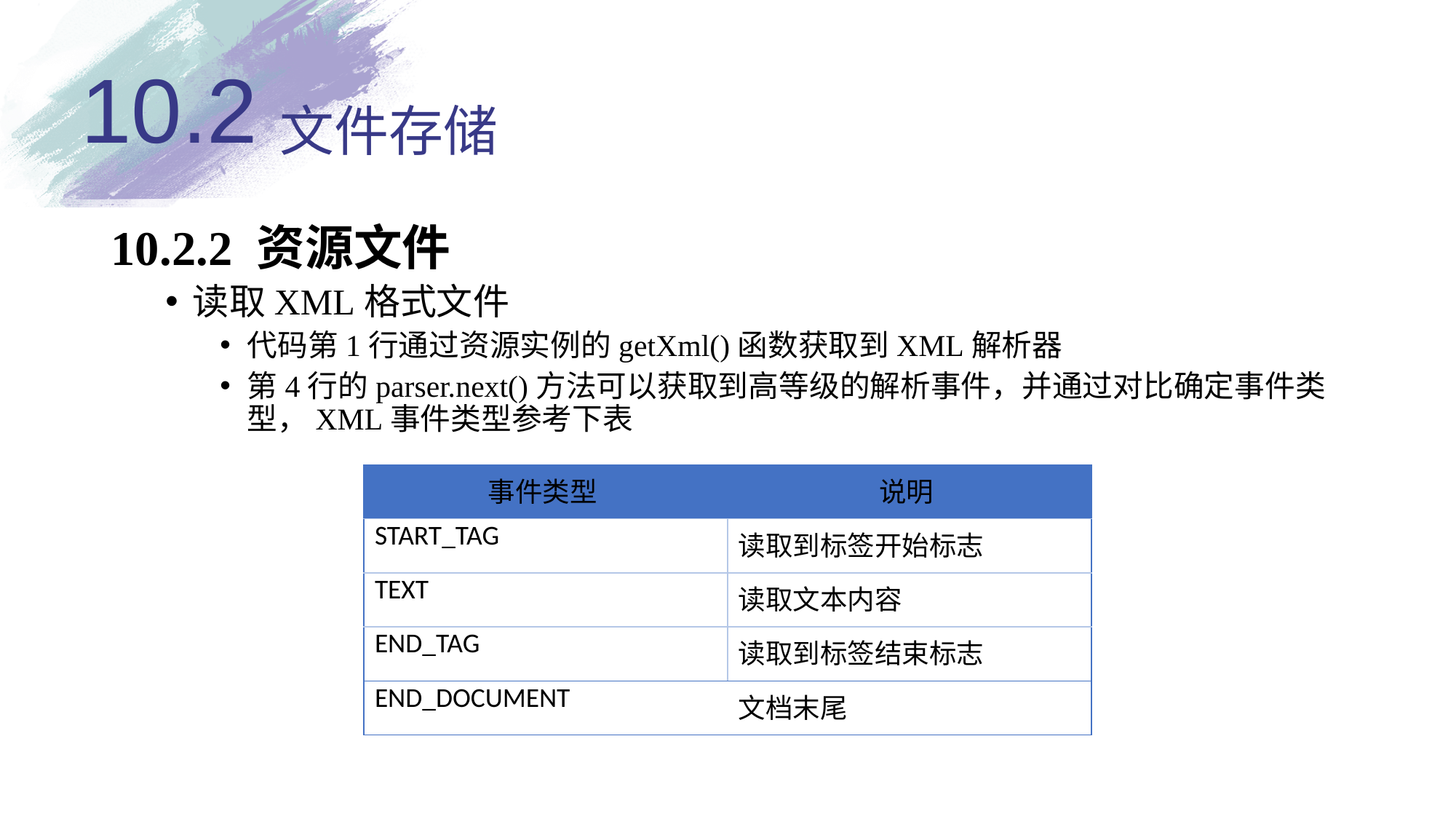

10.2
# 文件存储
10.2.2 资源文件
读取XML格式文件
代码第1行通过资源实例的getXml()函数获取到XML解析器
第4行的parser.next()方法可以获取到高等级的解析事件，并通过对比确定事件类型，XML事件类型参考下表
| 事件类型 | 说明 |
| --- | --- |
| START\_TAG | 读取到标签开始标志 |
| TEXT | 读取文本内容 |
| END\_TAG | 读取到标签结束标志 |
| END\_DOCUMENT | 文档末尾 |